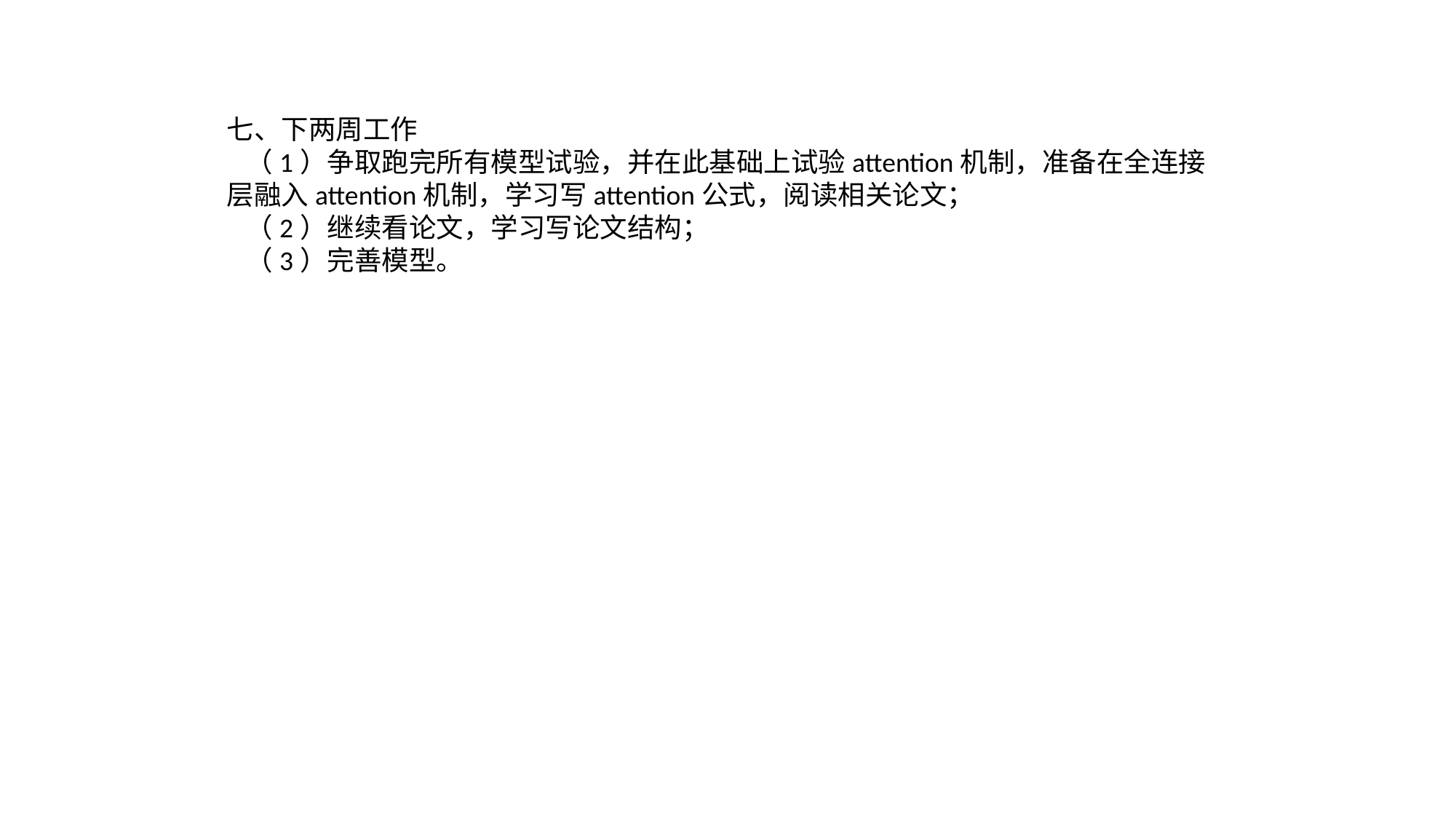

七、下两周工作
  （1）争取跑完所有模型试验，并在此基础上试验attention机制，准备在全连接层融入attention机制，学习写attention公式，阅读相关论文；
  （2）继续看论文，学习写论文结构；
  （3）完善模型。